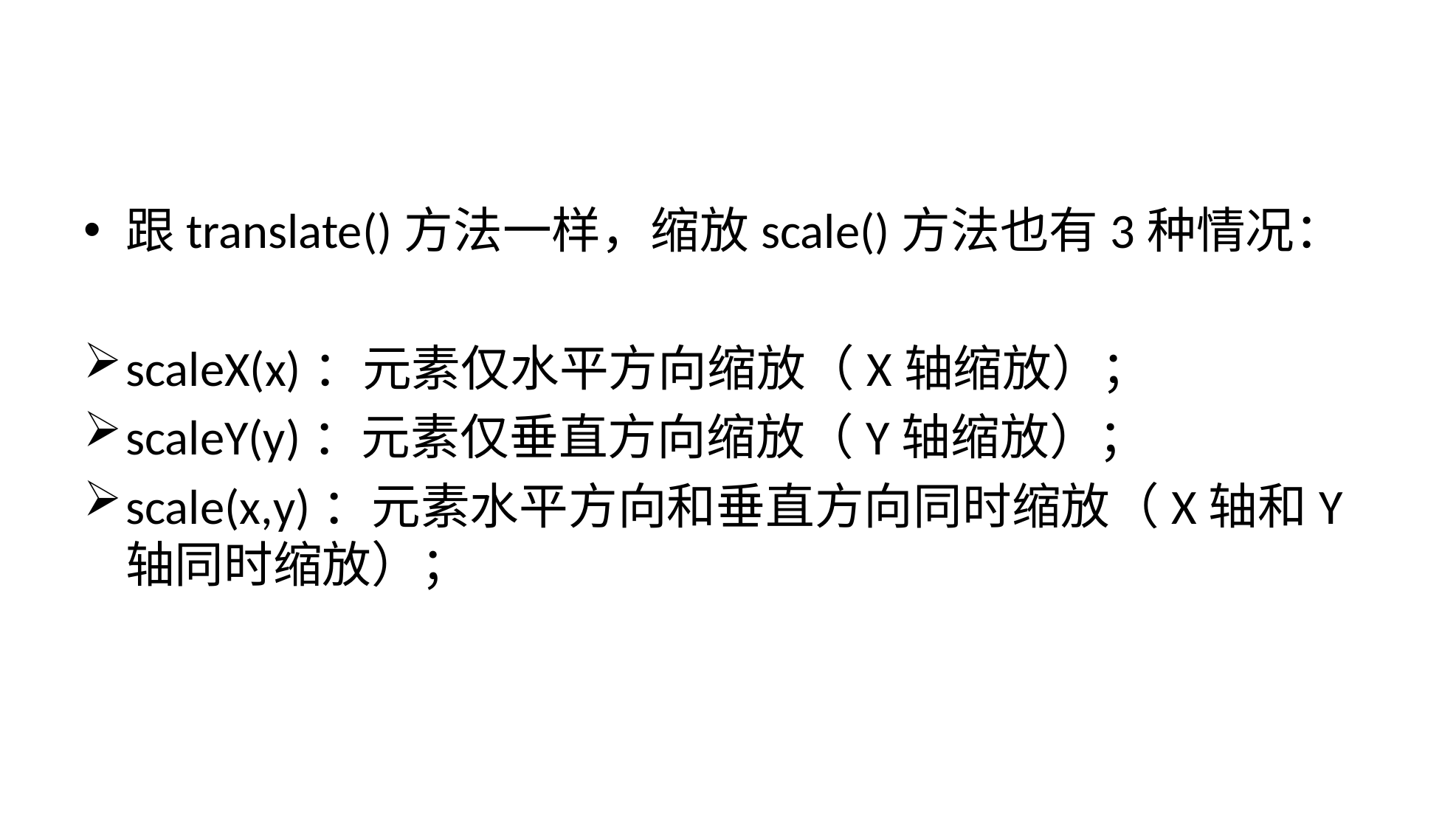

#
跟translate()方法一样，缩放scale()方法也有3种情况：

scaleX(x)：元素仅水平方向缩放（X轴缩放）；
scaleY(y)：元素仅垂直方向缩放（Y轴缩放）；
scale(x,y)：元素水平方向和垂直方向同时缩放（X轴和Y轴同时缩放）；